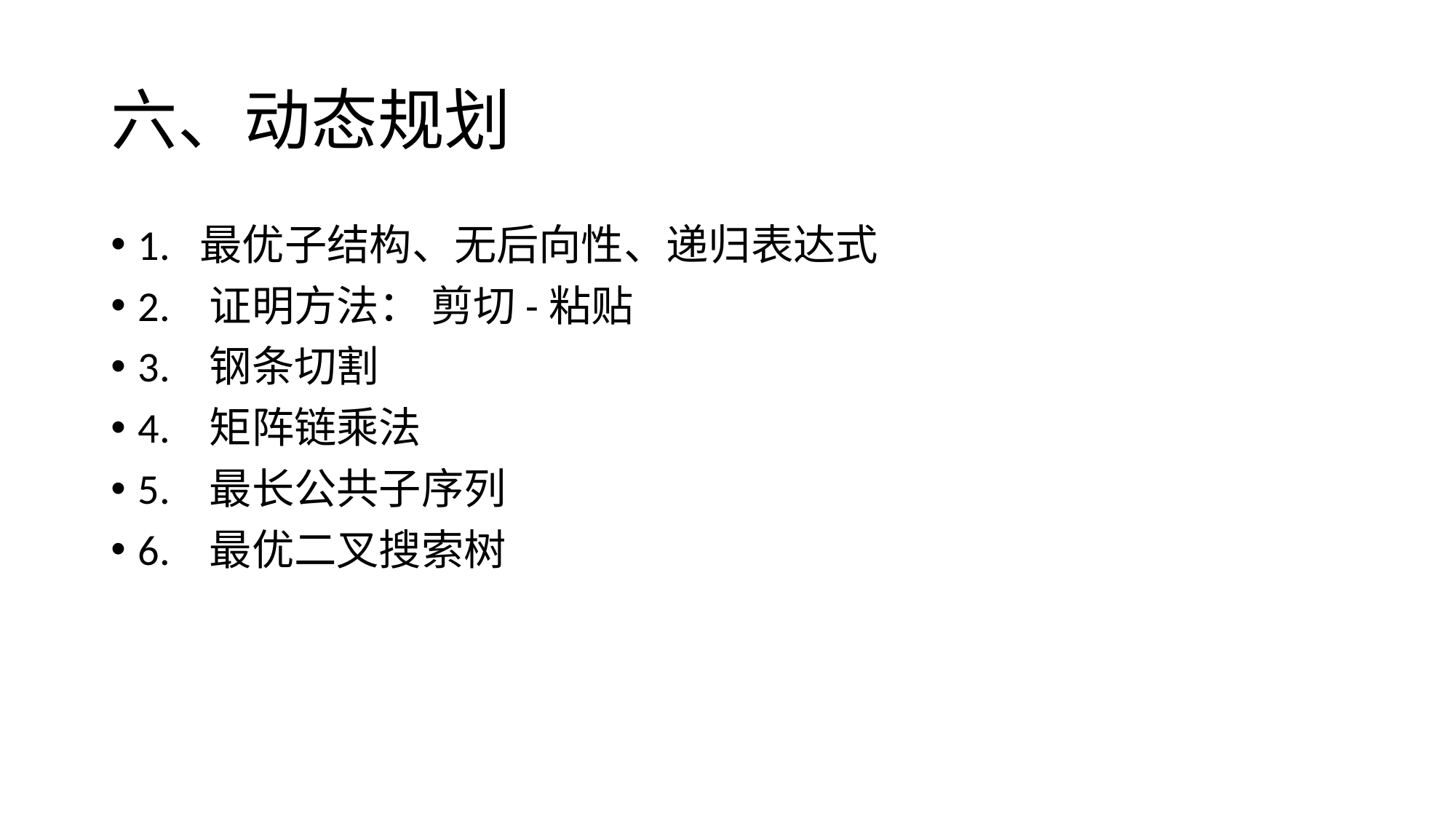

# 六、动态规划
1.  最优子结构、无后向性、递归表达式
2.   证明方法： 剪切-粘贴
3.   钢条切割
4.   矩阵链乘法
5.   最长公共子序列
6.   最优二叉搜索树